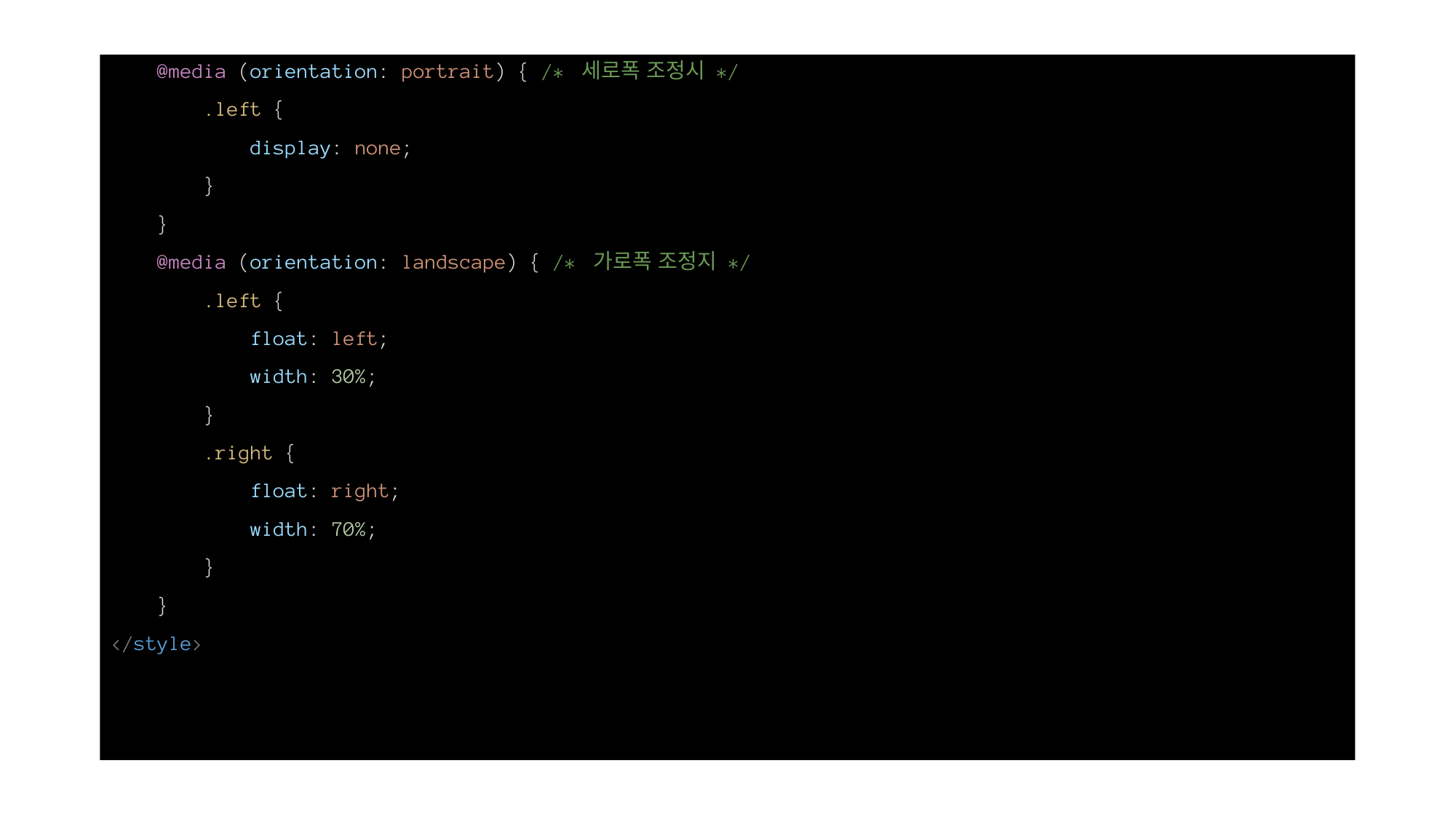

@media (orientation: portrait) { /* 세로폭 조정시 */
        .left {
            display: none;
        }
    }
    @media (orientation: landscape) { /* 가로폭 조정지 */
        .left {
            float: left;
            width: 30%;
        }
        .right {
            float: right;
            width: 70%;
        }
    }
</style>